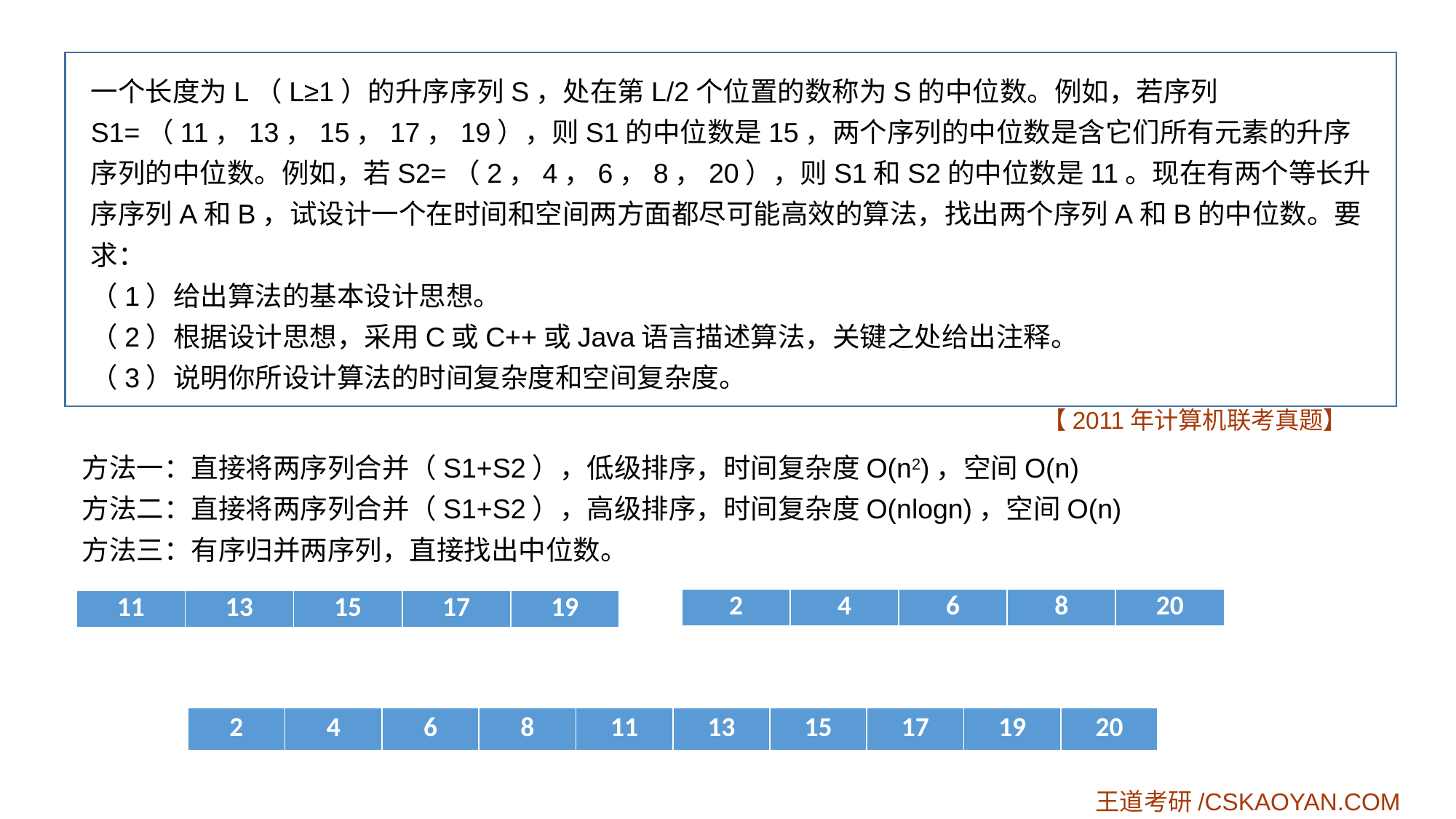

一个长度为L（L≥1）的升序序列S，处在第L/2个位置的数称为S的中位数。例如，若序列S1=（11，13，15，17，19），则S1的中位数是15，两个序列的中位数是含它们所有元素的升序序列的中位数。例如，若S2=（2，4，6，8，20），则S1和S2的中位数是11。现在有两个等长升序序列A和B，试设计一个在时间和空间两方面都尽可能高效的算法，找出两个序列A和B的中位数。要求：
（1）给出算法的基本设计思想。
（2）根据设计思想，采用C或C++或Java语言描述算法，关键之处给出注释。
（3）说明你所设计算法的时间复杂度和空间复杂度。
								   	     【2011年计算机联考真题】
方法一：直接将两序列合并（S1+S2），低级排序，时间复杂度O(n2)，空间O(n)
方法二：直接将两序列合并（S1+S2），高级排序，时间复杂度O(nlogn)，空间O(n)
方法三：有序归并两序列，直接找出中位数。

| 2 | 4 | 6 | 8 | 20 |
| --- | --- | --- | --- | --- |
| 11 | 13 | 15 | 17 | 19 |
| --- | --- | --- | --- | --- |
| 2 | 4 | 6 | 8 | 11 | 13 | 15 | 17 | 19 | 20 |
| --- | --- | --- | --- | --- | --- | --- | --- | --- | --- |
王道考研/CSKAOYAN.COM